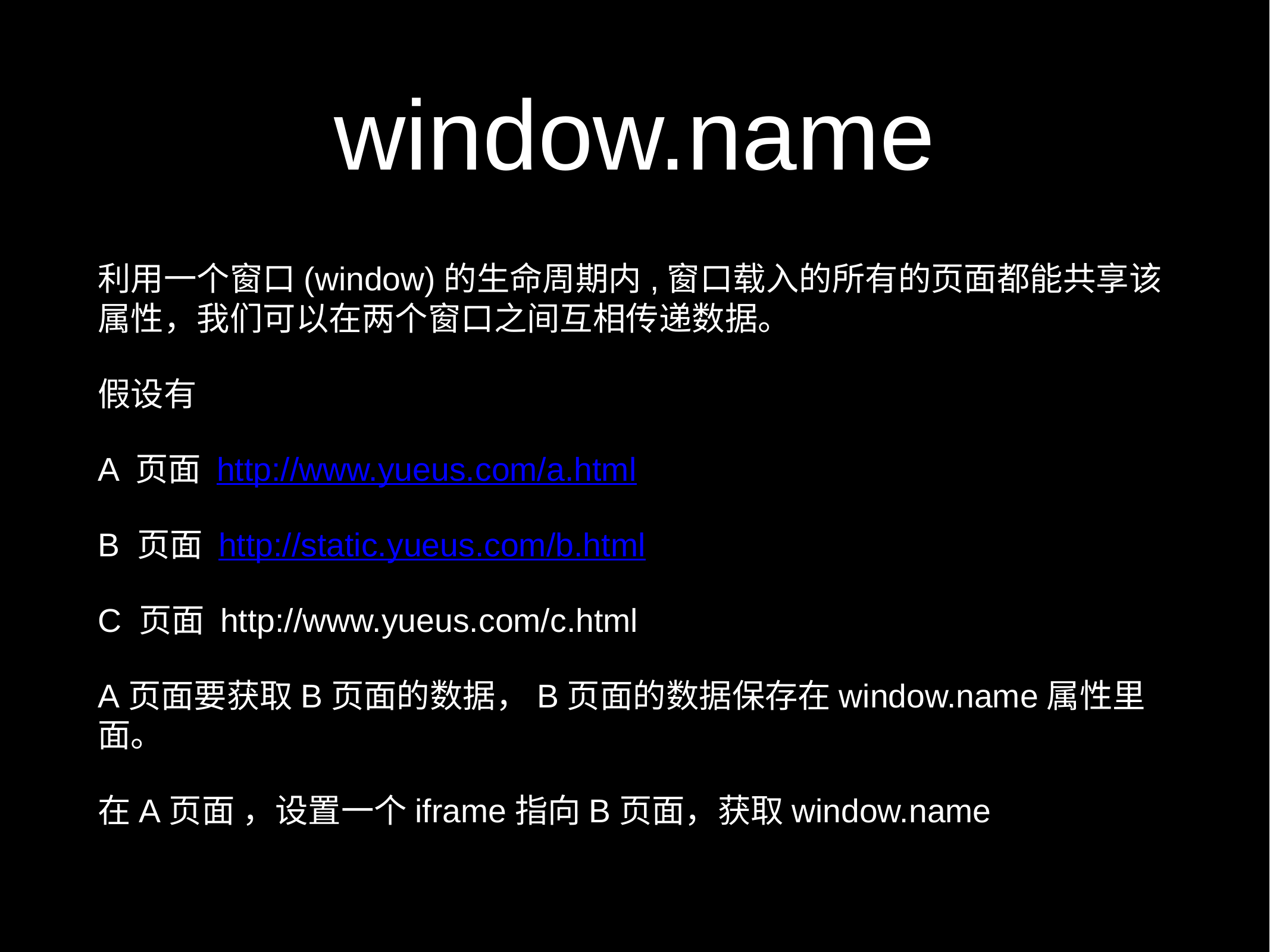

# window.name
利用一个窗口(window)的生命周期内,窗口载入的所有的页面都能共享该属性，我们可以在两个窗口之间互相传递数据。
假设有
A 页面 http://www.yueus.com/a.html
B 页面 http://static.yueus.com/b.html
C 页面 http://www.yueus.com/c.html
A页面要获取B页面的数据，B页面的数据保存在window.name属性里面。
在A页面 ，设置一个iframe指向B页面，获取window.name